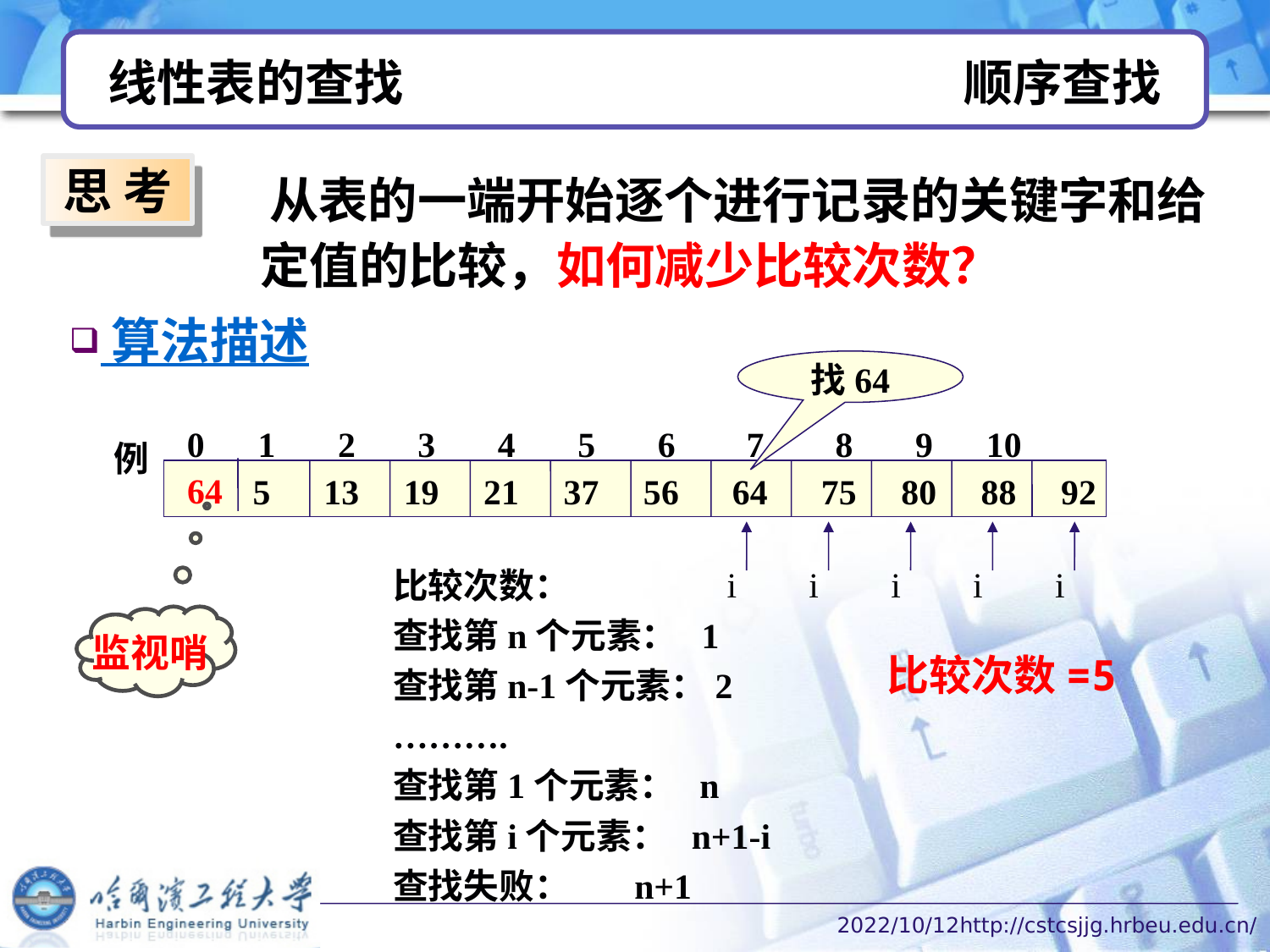

# 线性表的查找                                                  顺序查找
思 考
   从表的一端开始逐个进行记录的关键字和给定值的比较，如何减少比较次数？
 算法描述
找64
0      1       2       3       4       5       6        7        8       9      10     11
例

         5      13     19     21     37     56      64      75     80     88     92
64

i

i

i

i

i
比较次数：
查找第n个元素：  1
查找第n-1个元素：2
……….
查找第1个元素：  n
查找第i个元素：  n+1-i
查找失败：       n+1
监视哨
比较次数=5
2022/10/12http://cstcsjjg.hrbeu.edu.cn/